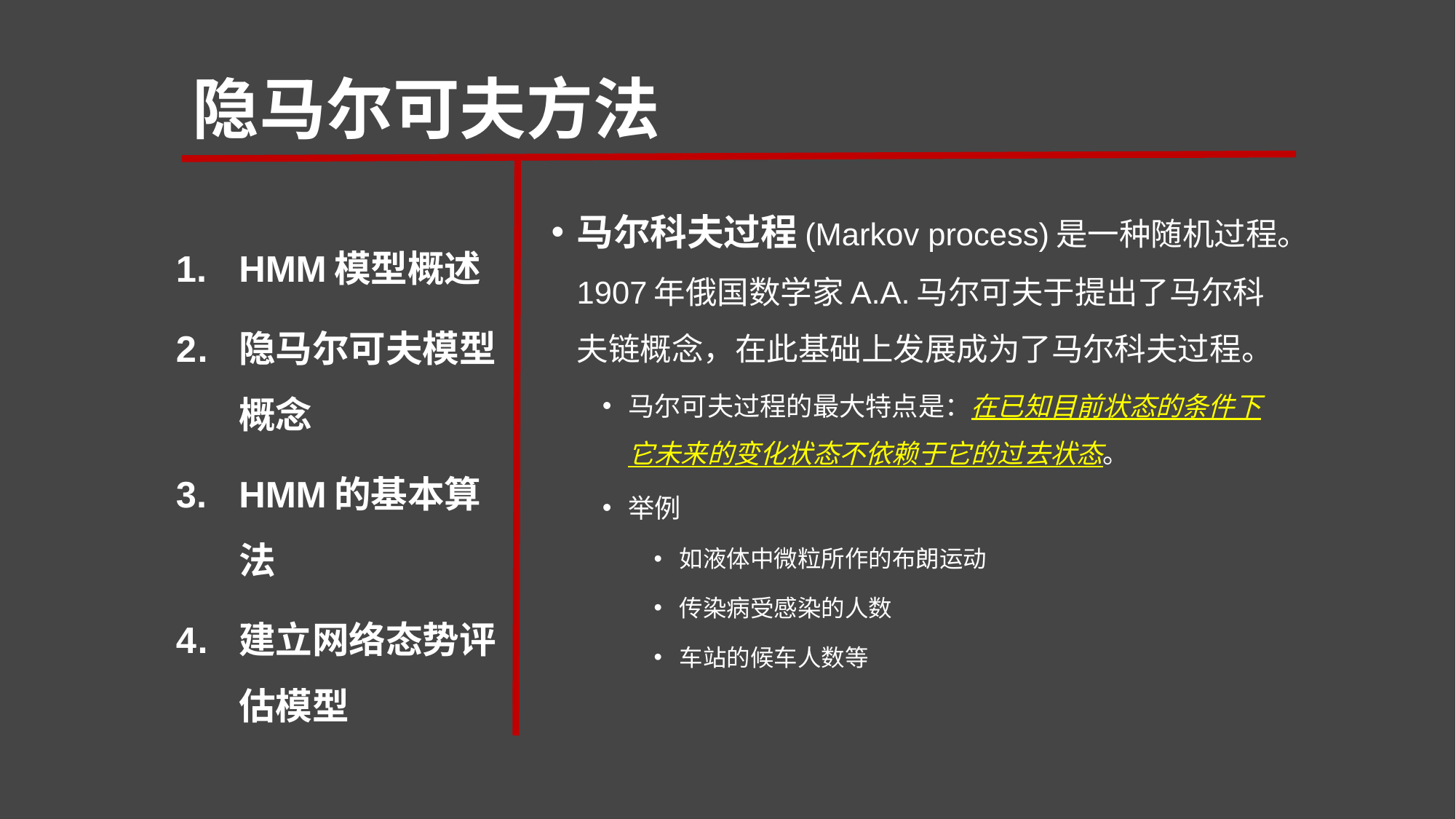

# 隐马尔可夫方法
马尔科夫过程(Markov process)是一种随机过程。1907年俄国数学家A.A.马尔可夫于提出了马尔科夫链概念，在此基础上发展成为了马尔科夫过程。
马尔可夫过程的最大特点是：在已知目前状态的条件下它未来的变化状态不依赖于它的过去状态。
举例
如液体中微粒所作的布朗运动
传染病受感染的人数
车站的候车人数等

HMM模型概述
隐马尔可夫模型概念
HMM的基本算法
建立网络态势评估模型
隐马尔科夫过程(Hidden Markov Model，HMM) 最初由 L. E. Baum 等人用来描述含有隐含未知参数的马尔可夫过程，从可观察的参数中确定与之关联的隐含参数（hidden parameter）。
应用领域
自然语言处理
计算机视觉
故障分析
生物信息处理
语音识别